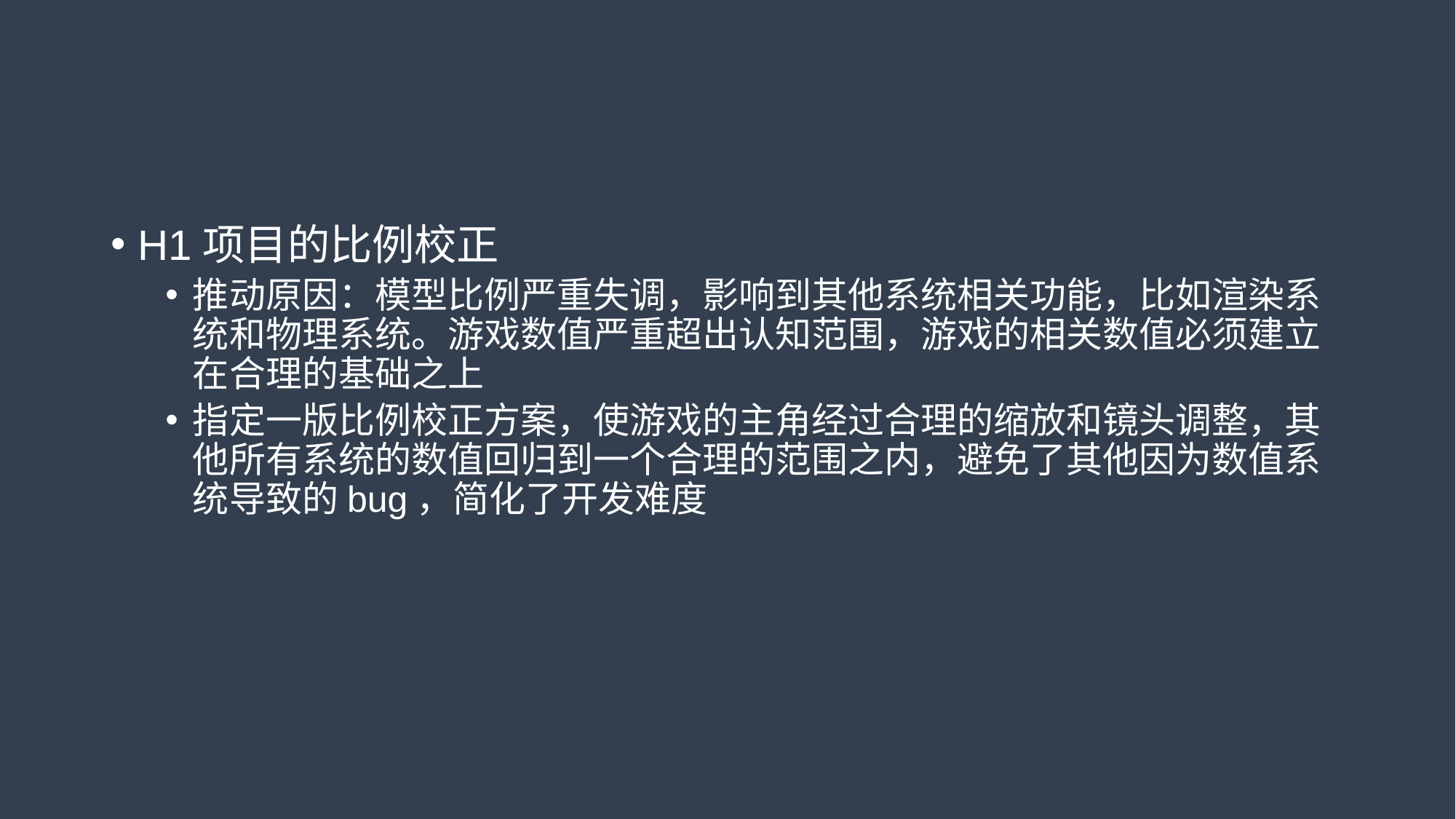

#
H1项目的比例校正
推动原因：模型比例严重失调，影响到其他系统相关功能，比如渲染系统和物理系统。游戏数值严重超出认知范围，游戏的相关数值必须建立在合理的基础之上
指定一版比例校正方案，使游戏的主角经过合理的缩放和镜头调整，其他所有系统的数值回归到一个合理的范围之内，避免了其他因为数值系统导致的bug，简化了开发难度